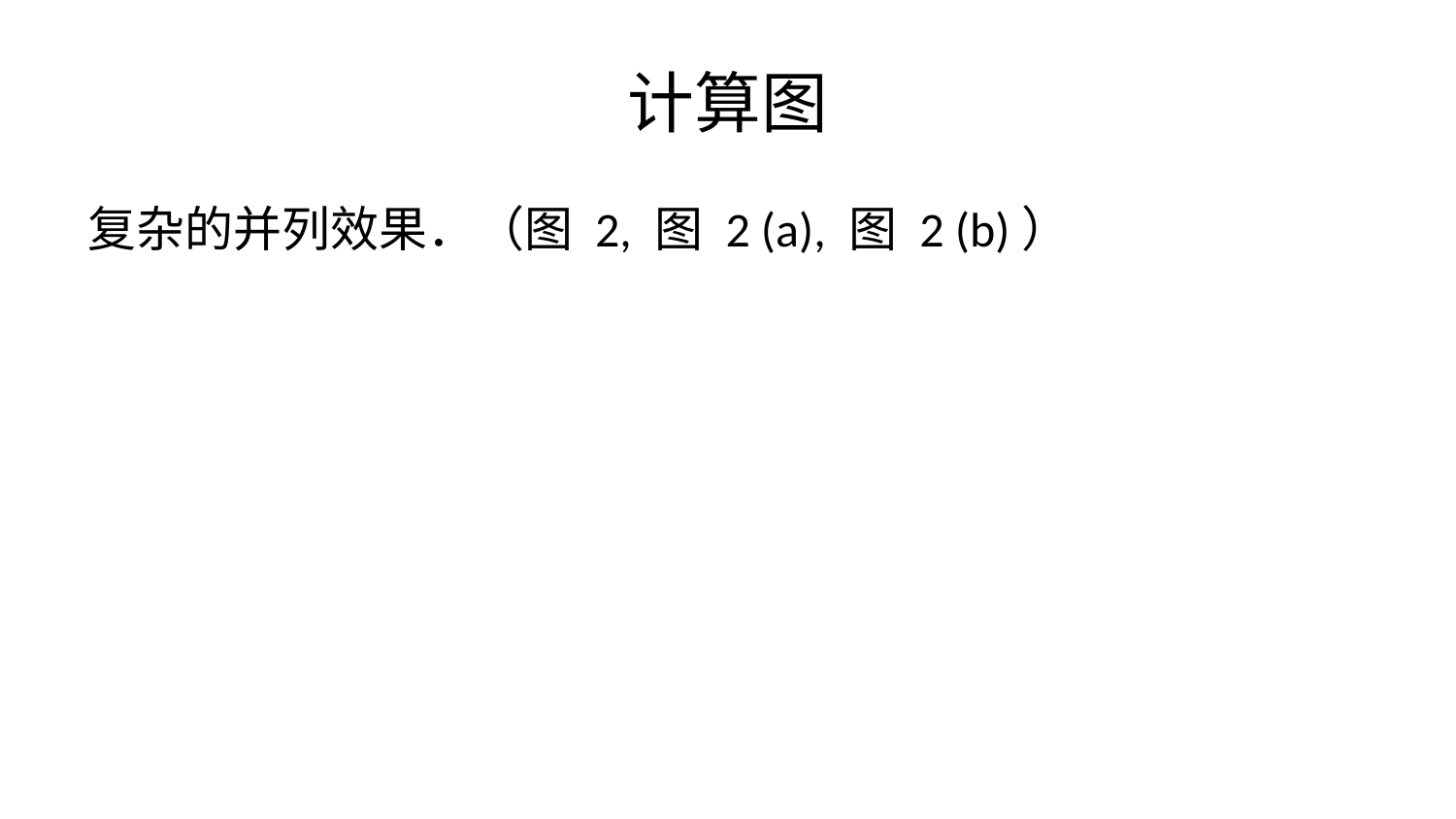

# 计算图
复杂的并列效果．（图 2, 图 2 (a), 图 2 (b)）